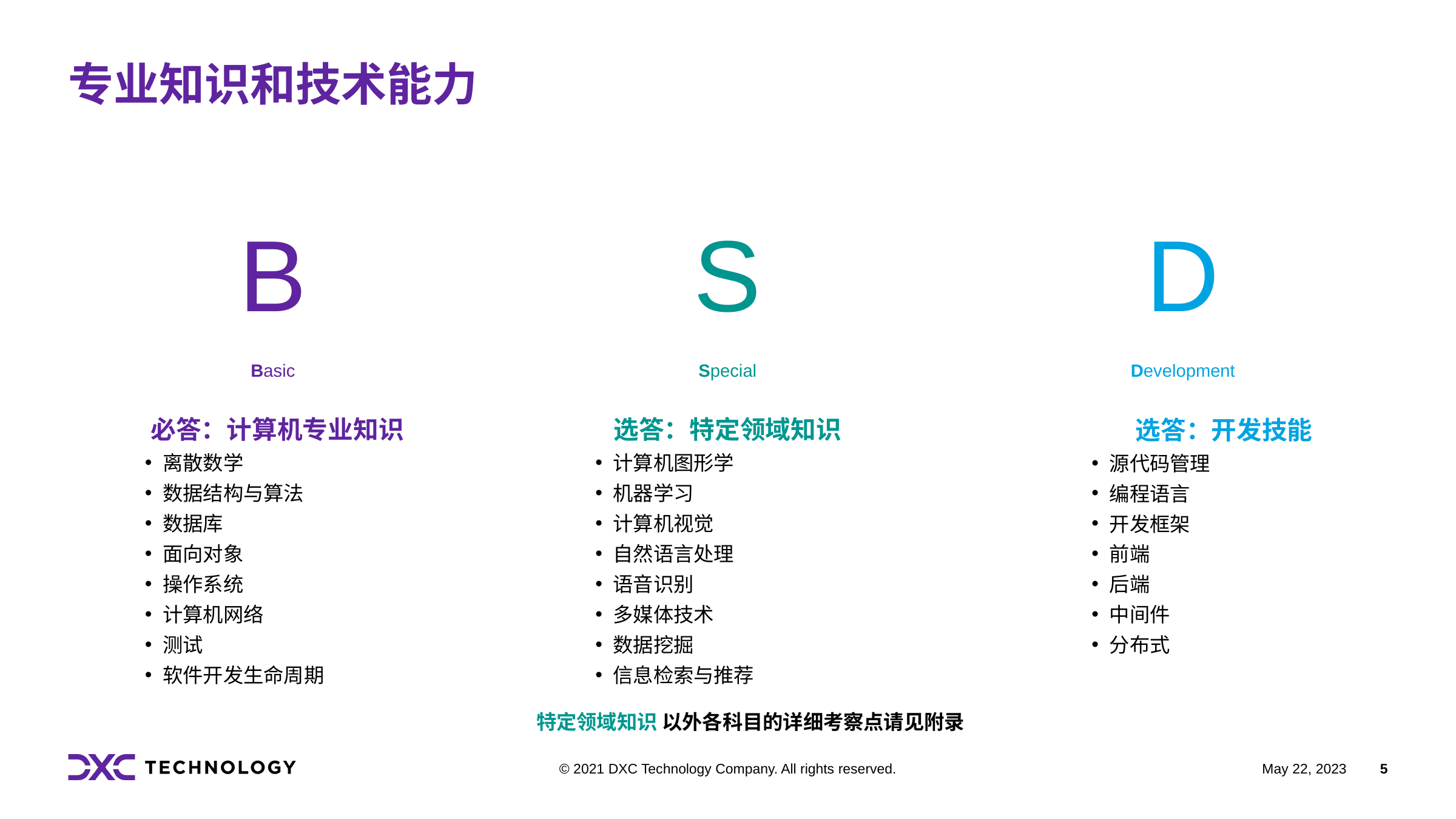

# 专业知识和技术能力
B
S
D
Special
Basic
Development
必答：计算机专业知识
离散数学
数据结构与算法
数据库
面向对象
操作系统
计算机网络
测试
软件开发生命周期

选答：特定领域知识
计算机图形学
机器学习
计算机视觉
自然语言处理
语音识别
多媒体技术
数据挖掘
信息检索与推荐

选答：开发技能
源代码管理
编程语言
开发框架
前端
后端
中间件
分布式
特定领域知识 以外各科目的详细考察点请见附录